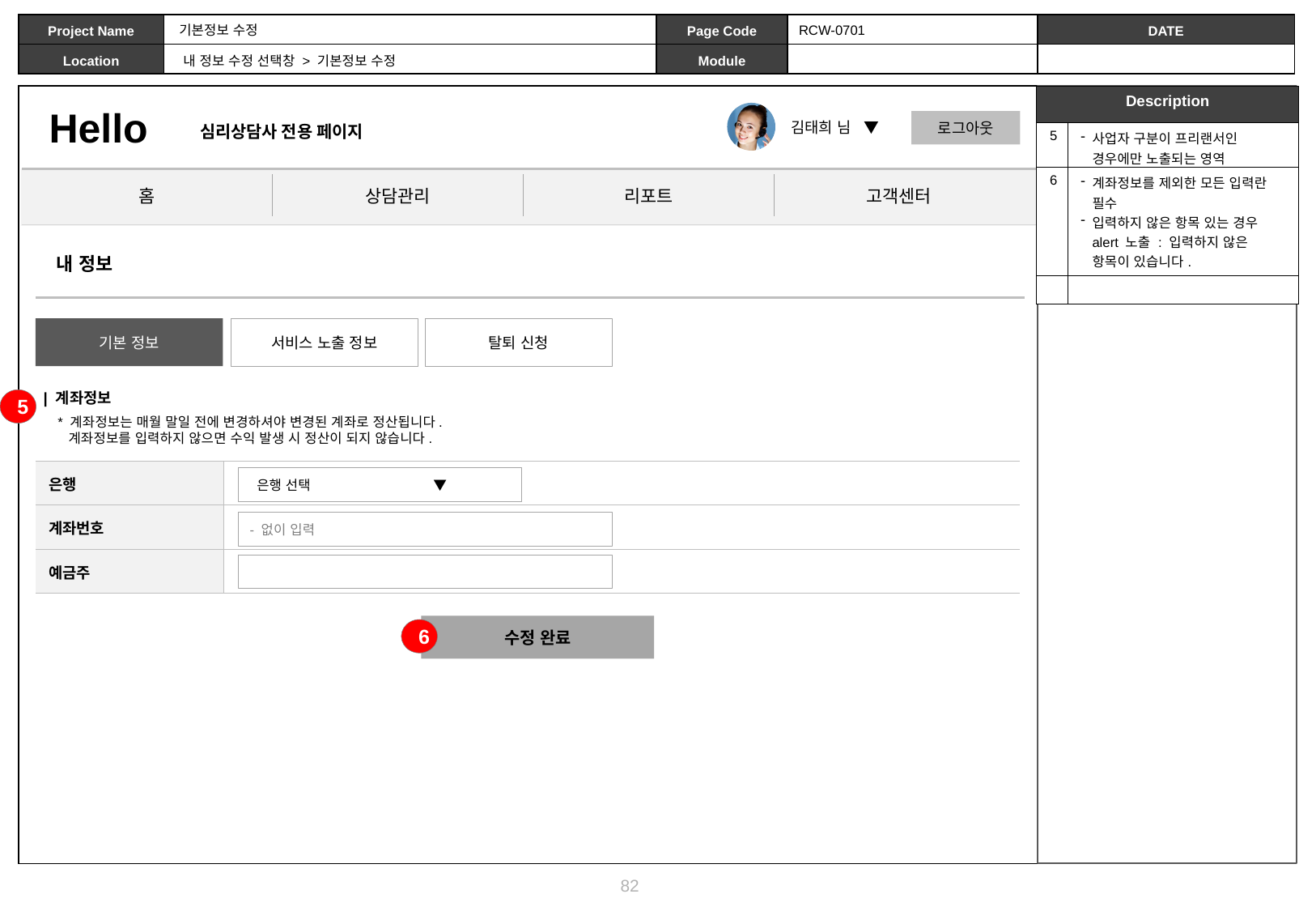

기본정보 수정
RCW-0701
내 정보 수정 선택창 > 기본정보 수정
| Description |  |
| --- | --- |
| 5 | 사업자 구분이 프리랜서인 경우에만 노출되는 영역 |
| 6 | 계좌정보를 제외한 모든 입력란 필수 입력하지 않은 항목 있는 경우 alert 노출 : 입력하지 않은 항목이 있습니다. [항목명] |
|  |  |
내 정보
기본 정보
서비스 노출 정보
탈퇴 신청
| 계좌정보
5
* 계좌정보는 매월 말일 전에 변경하셔야 변경된 계좌로 정산됩니다.
  계좌정보를 입력하지 않으면 수익 발생 시 정산이 되지 않습니다.

| 은행 |  |
| --- | --- |
| 계좌번호 |  |
| 예금주 |  |
 은행 선택                                ▼
- 없이 입력

수정 완료
6
82